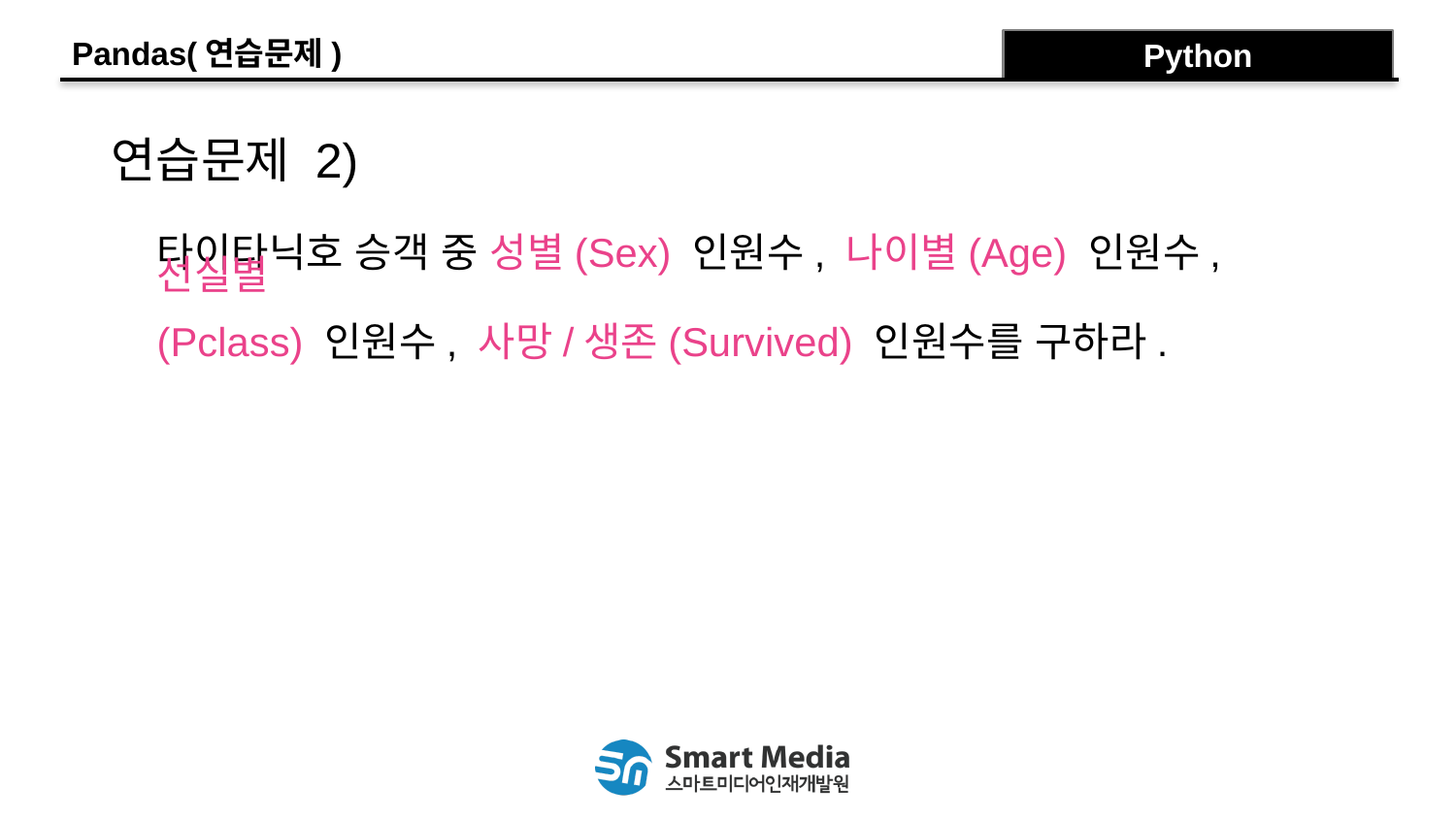

Pandas(연습문제)

Python
연습문제 2)

타이타닉호 승객 중 성별(Sex) 인원수, 나이별(Age) 인원수, 선실별

(Pclass) 인원수, 사망/생존(Survived) 인원수를 구하라.